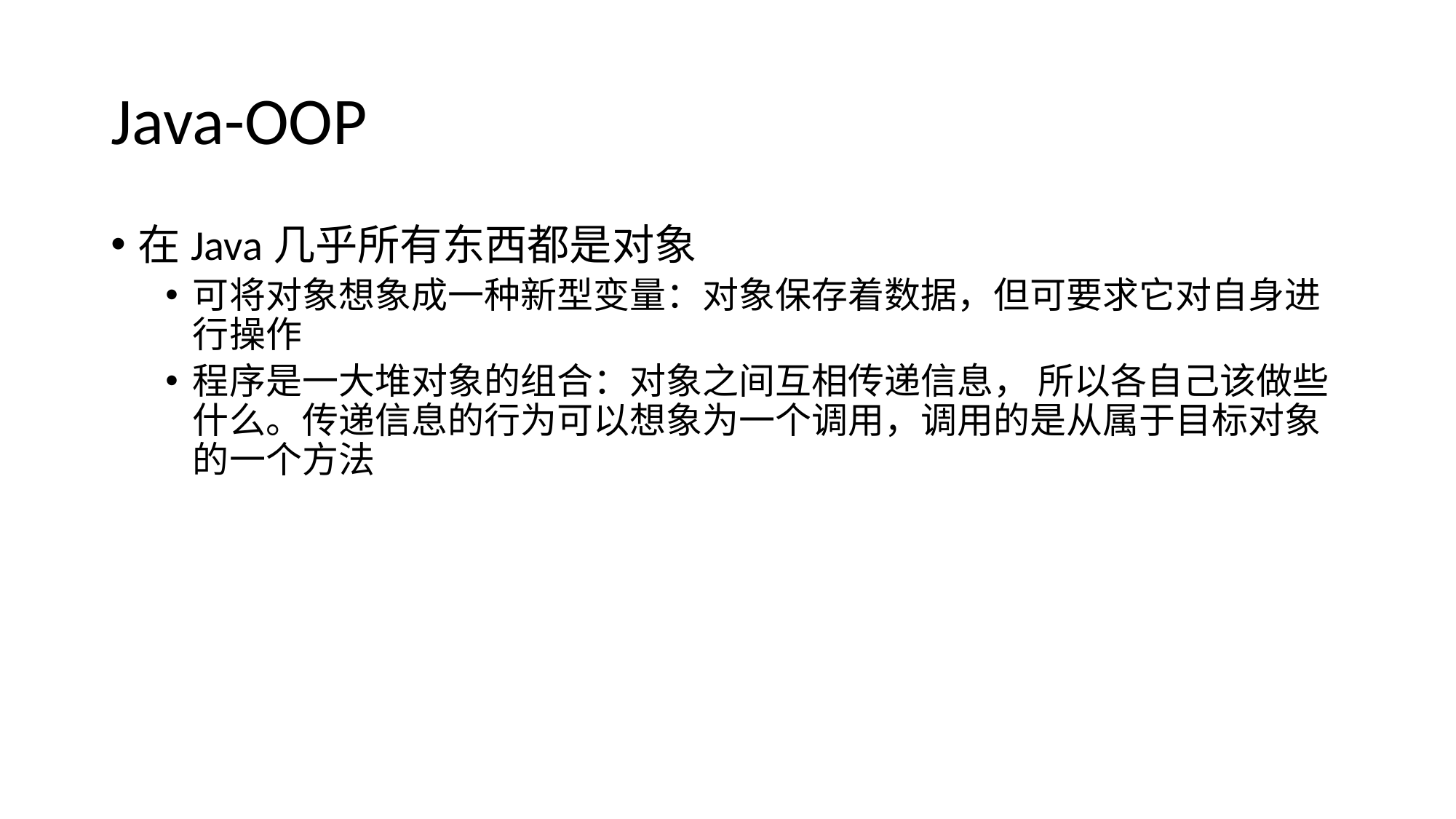

# Java-OOP
在Java几乎所有东西都是对象
可将对象想象成一种新型变量：对象保存着数据，但可要求它对自身进行操作
程序是一大堆对象的组合：对象之间互相传递信息， 所以各自己该做些什么。传递信息的行为可以想象为一个调用，调用的是从属于目标对象的一个方法